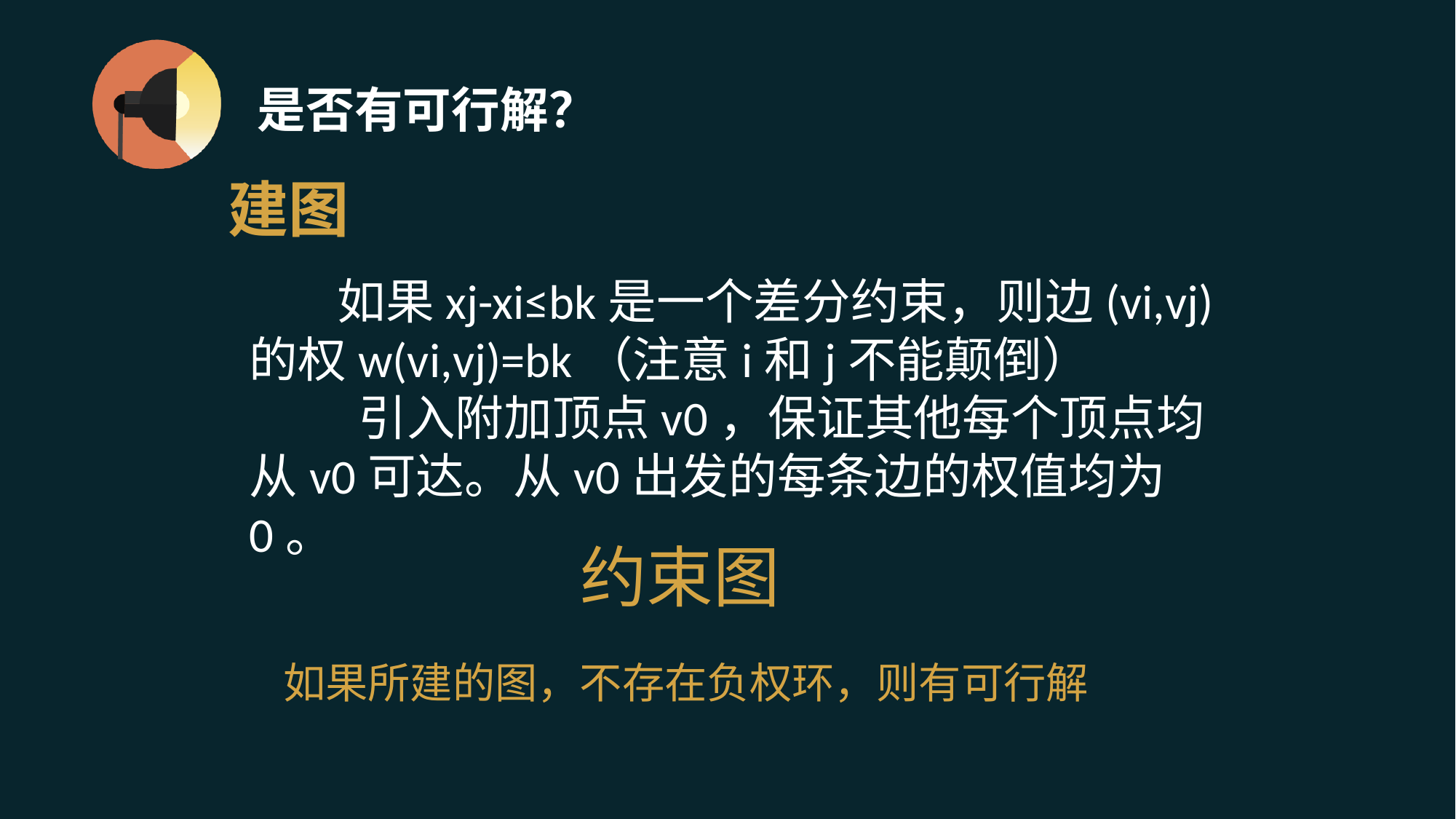

# 是否有可行解？
建图
       如果xj-xi≤bk是一个差分约束，则边(vi,vj)的权w(vi,vj)=bk（注意i和j不能颠倒）
	引入附加顶点v0，保证其他每个顶点均从v0可达。从v0出发的每条边的权值均为0。
约束图
如果所建的图，不存在负权环，则有可行解